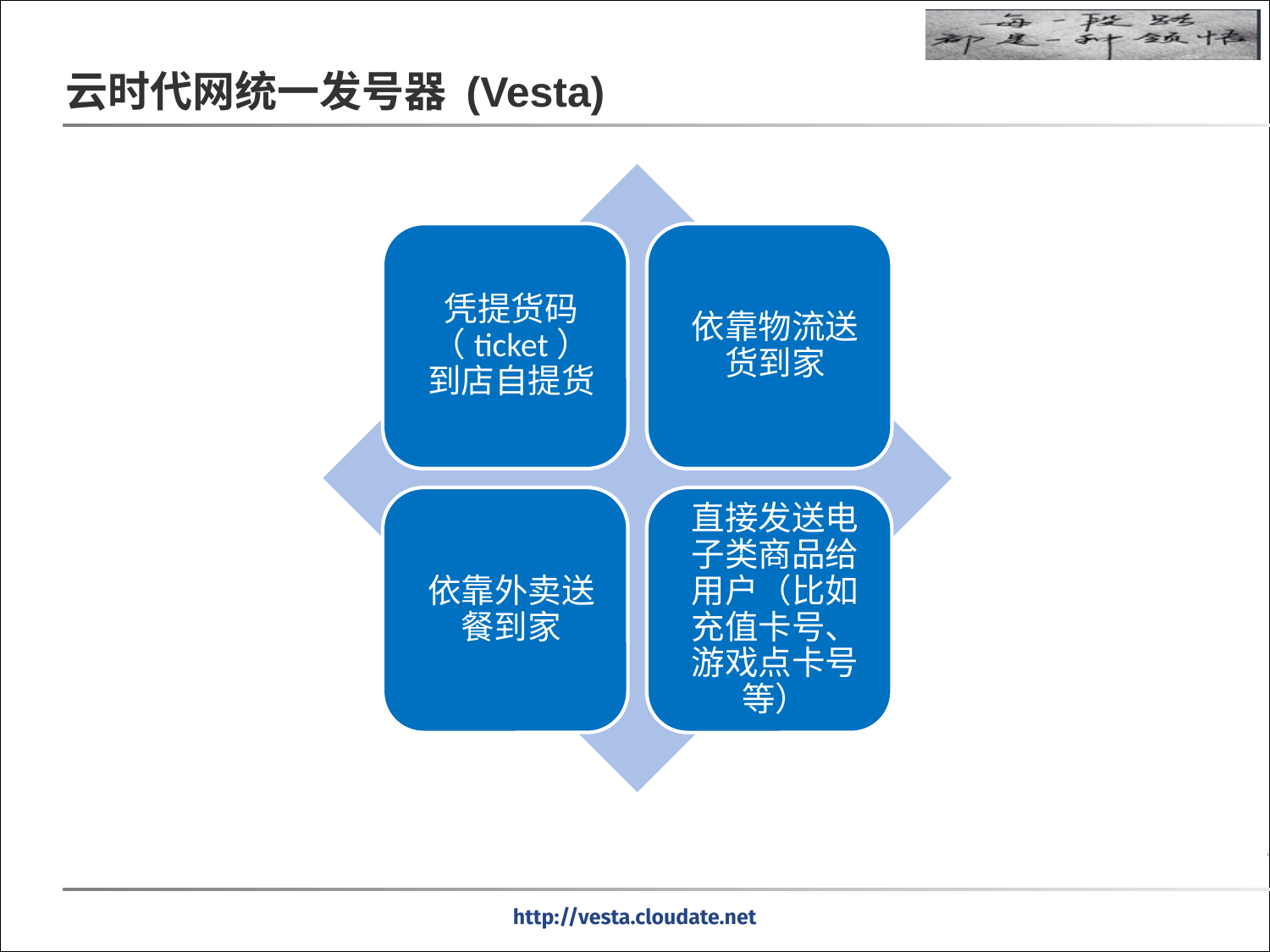

# 云时代网统一发号器 (Vesta)
凭提货码（ticket）到店自提货
依靠物流送货到家
依靠外卖送餐到家
直接发送电子类商品给用户（比如充值卡号、游戏点卡号等）